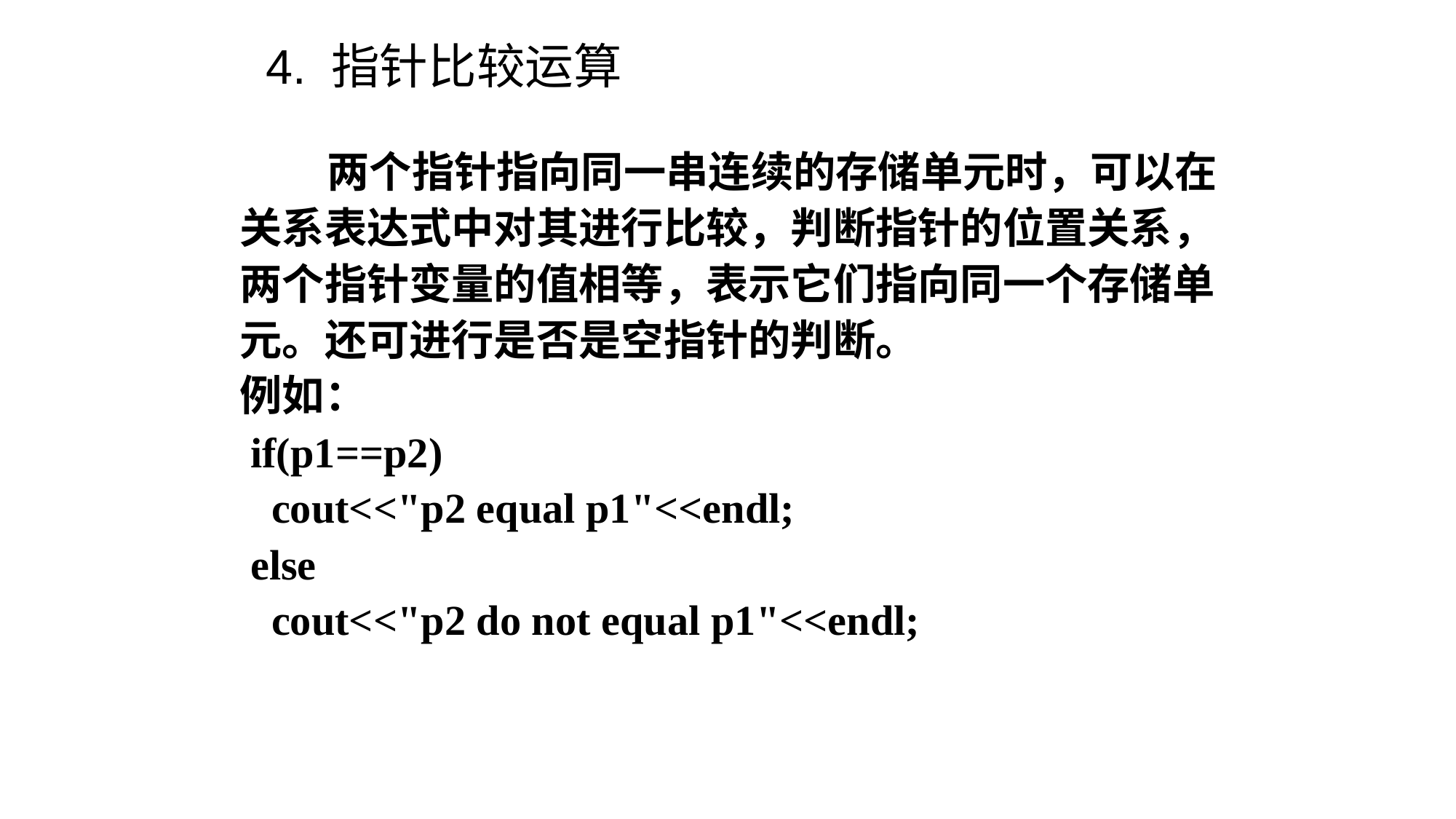

# 4. 指针比较运算
        两个指针指向同一串连续的存储单元时，可以在关系表达式中对其进行比较，判断指针的位置关系，两个指针变量的值相等，表示它们指向同一个存储单元。还可进行是否是空指针的判断。
例如：
 if(p1==p2)
   cout<<"p2 equal p1"<<endl;
 else
   cout<<"p2 do not equal p1"<<endl;